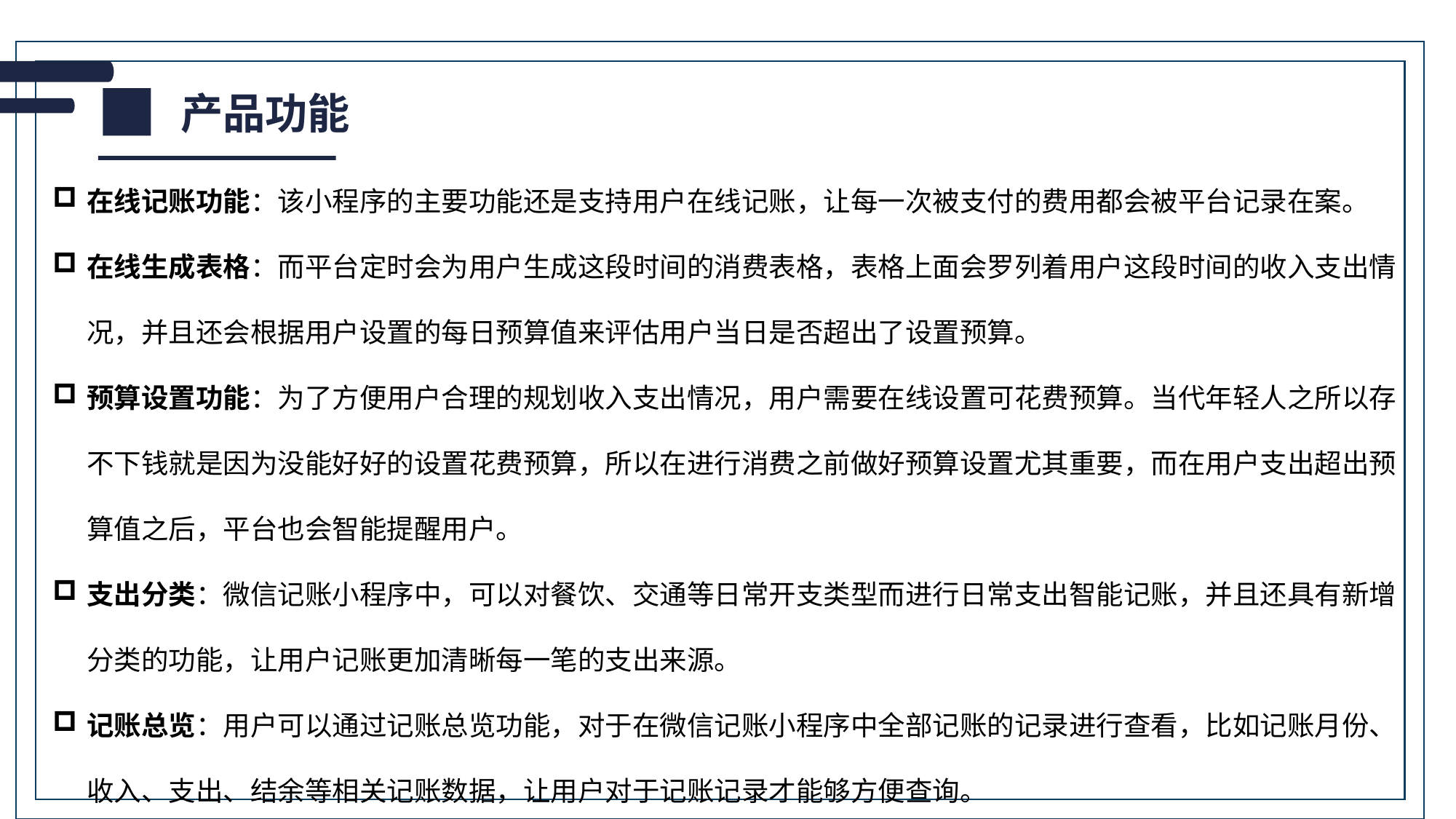

产品功能

在线记账功能：该小程序的主要功能还是支持用户在线记账，让每一次被支付的费用都会被平台记录在案。
在线生成表格：而平台定时会为用户生成这段时间的消费表格，表格上面会罗列着用户这段时间的收入支出情况，并且还会根据用户设置的每日预算值来评估用户当日是否超出了设置预算。
预算设置功能：为了方便用户合理的规划收入支出情况，用户需要在线设置可花费预算。当代年轻人之所以存不下钱就是因为没能好好的设置花费预算，所以在进行消费之前做好预算设置尤其重要，而在用户支出超出预算值之后，平台也会智能提醒用户。
支出分类：微信记账小程序中，可以对餐饮、交通等日常开支类型而进行日常支出智能记账，并且还具有新增分类的功能，让用户记账更加清晰每一笔的支出来源。
记账总览：用户可以通过记账总览功能，对于在微信记账小程序中全部记账的记录进行查看，比如记账月份、收入、支出、结余等相关记账数据，让用户对于记账记录才能够方便查询。